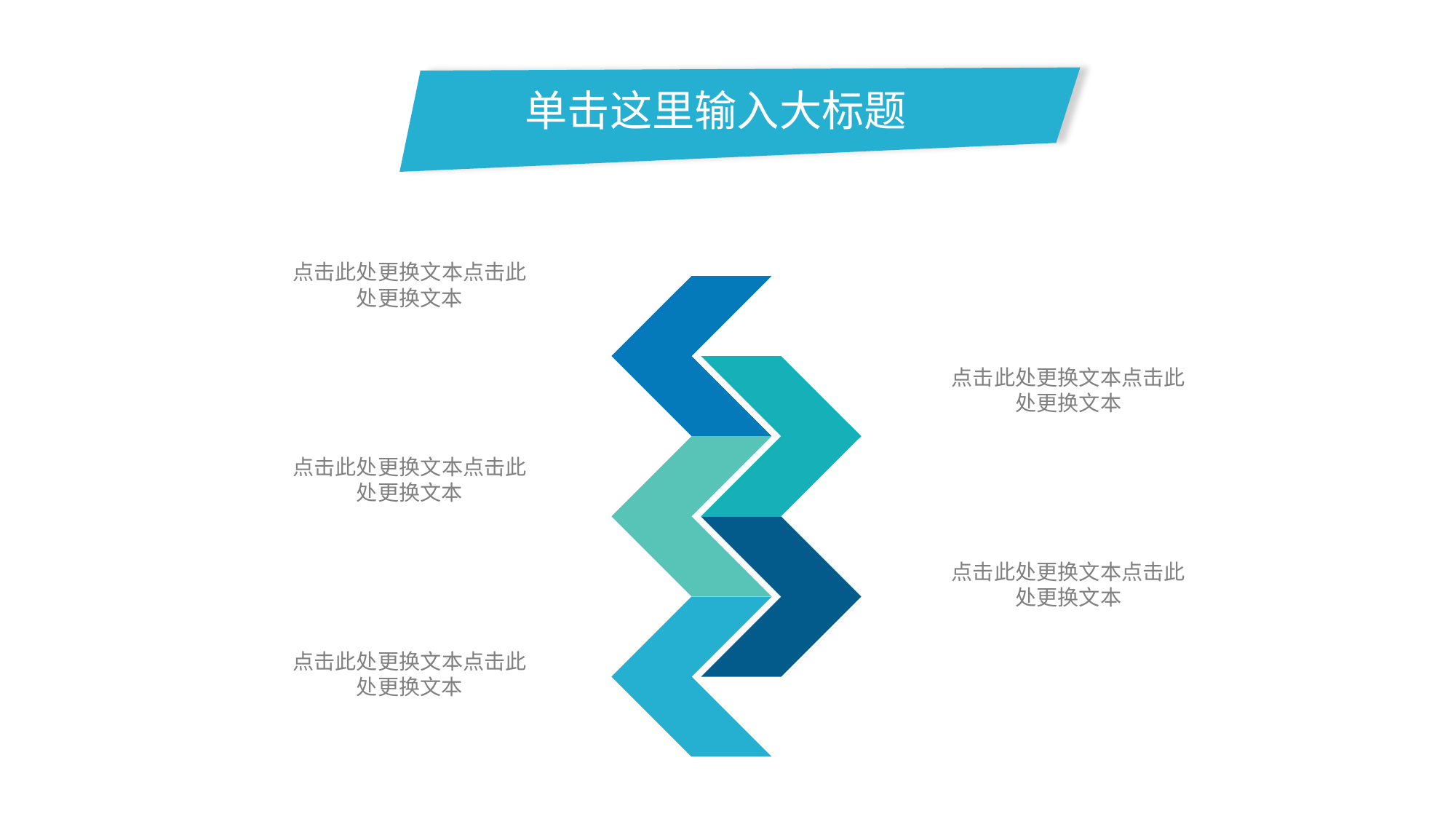

单击这里输入大标题
点击此处更换文本点击此处更换文本

点击此处更换文本点击此处更换文本
点击此处更换文本点击此处更换文本
点击此处更换文本点击此处更换文本
点击此处更换文本点击此处更换文本